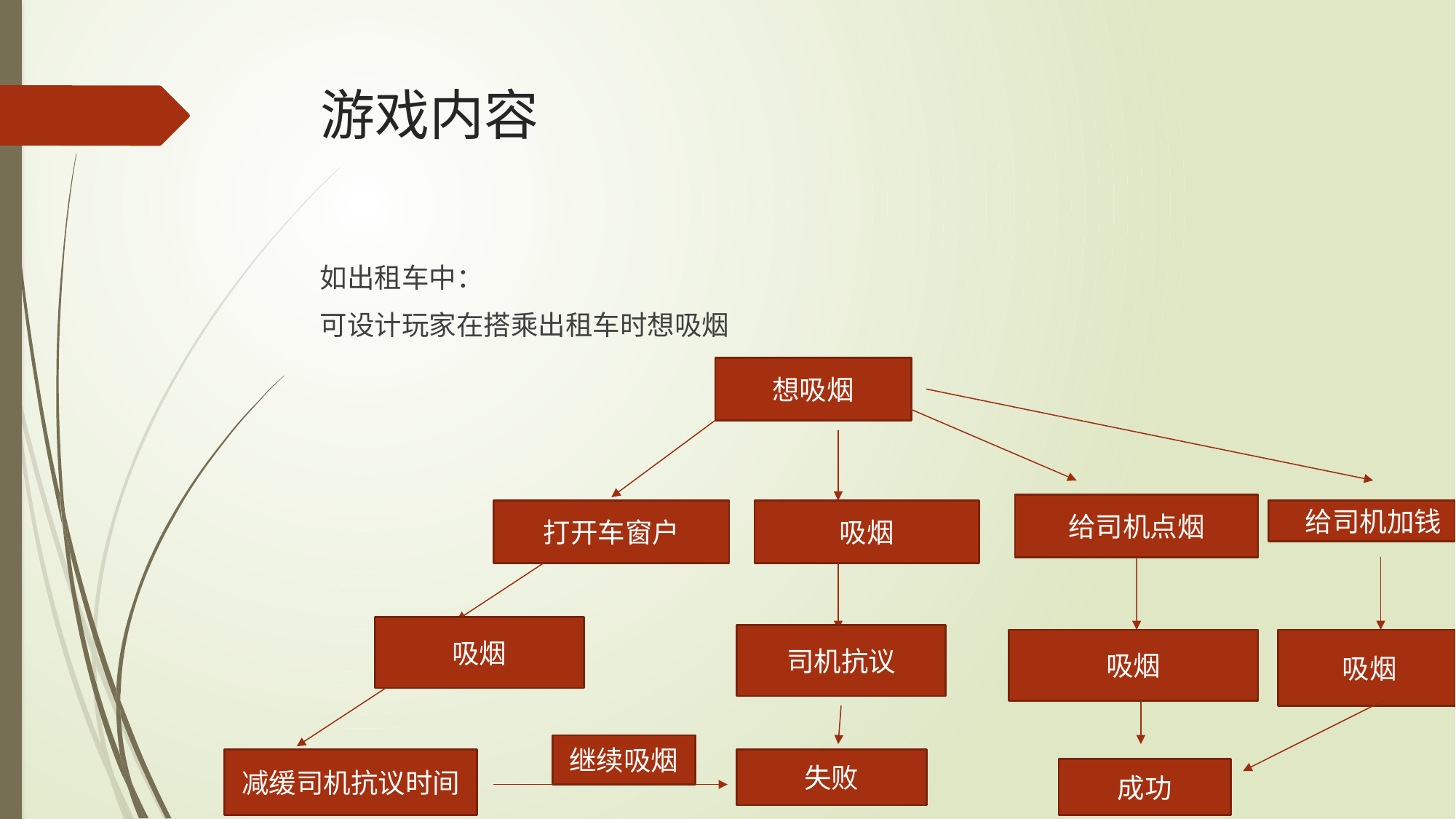

# 游戏内容
如出租车中：
可设计玩家在搭乘出租车时想吸烟
想吸烟
给司机点烟
打开车窗户
吸烟
给司机加钱
吸烟
司机抗议
吸烟
吸烟
继续吸烟
减缓司机抗议时间
失败
成功